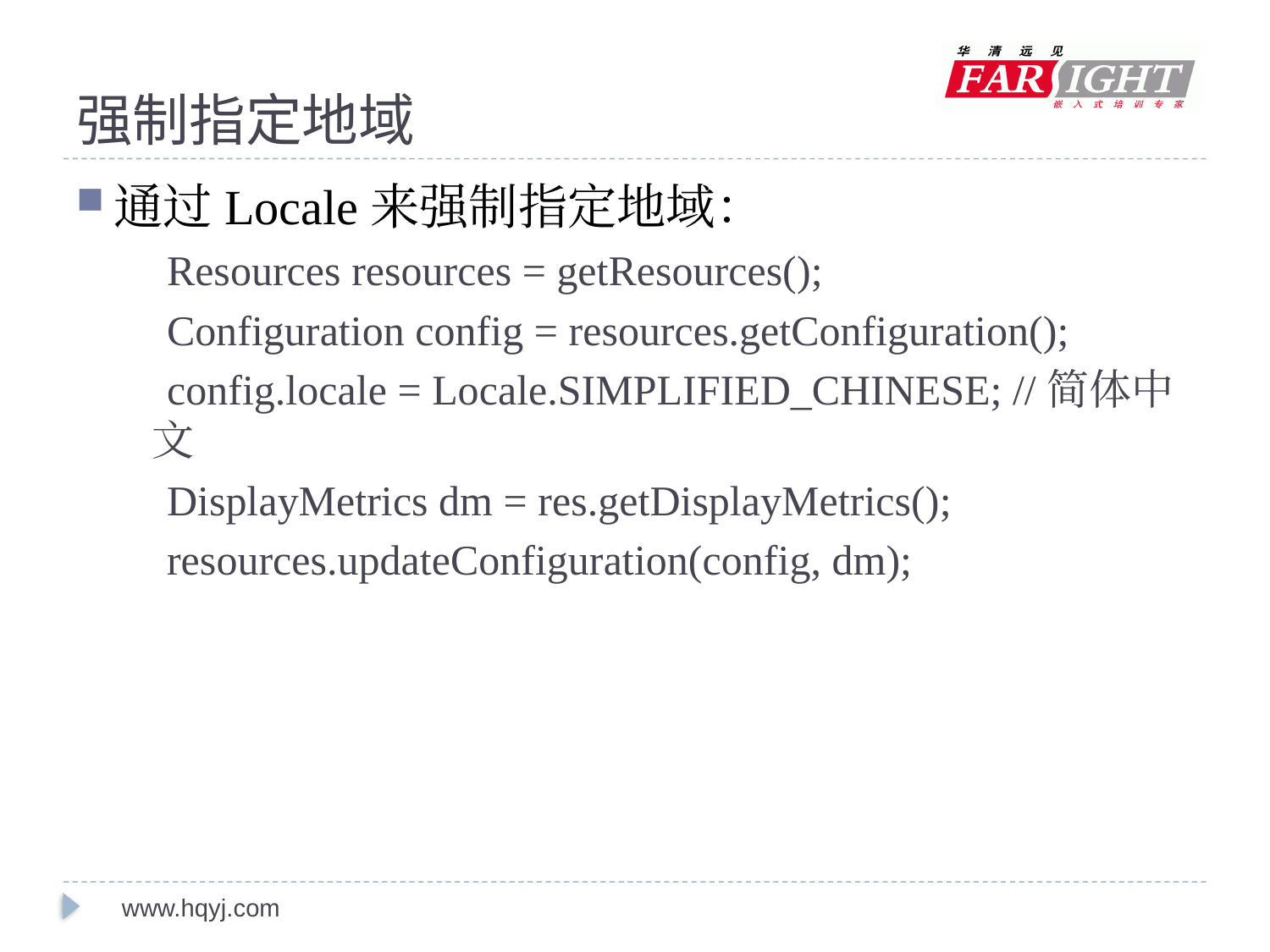

# 强制指定地域
通过Locale来强制指定地域：
　Resources resources = getResources();
　Configuration config = resources.getConfiguration();
　config.locale = Locale.SIMPLIFIED_CHINESE; //简体中文
　DisplayMetrics dm = res.getDisplayMetrics();
　resources.updateConfiguration(config, dm);
www.hqyj.com
7